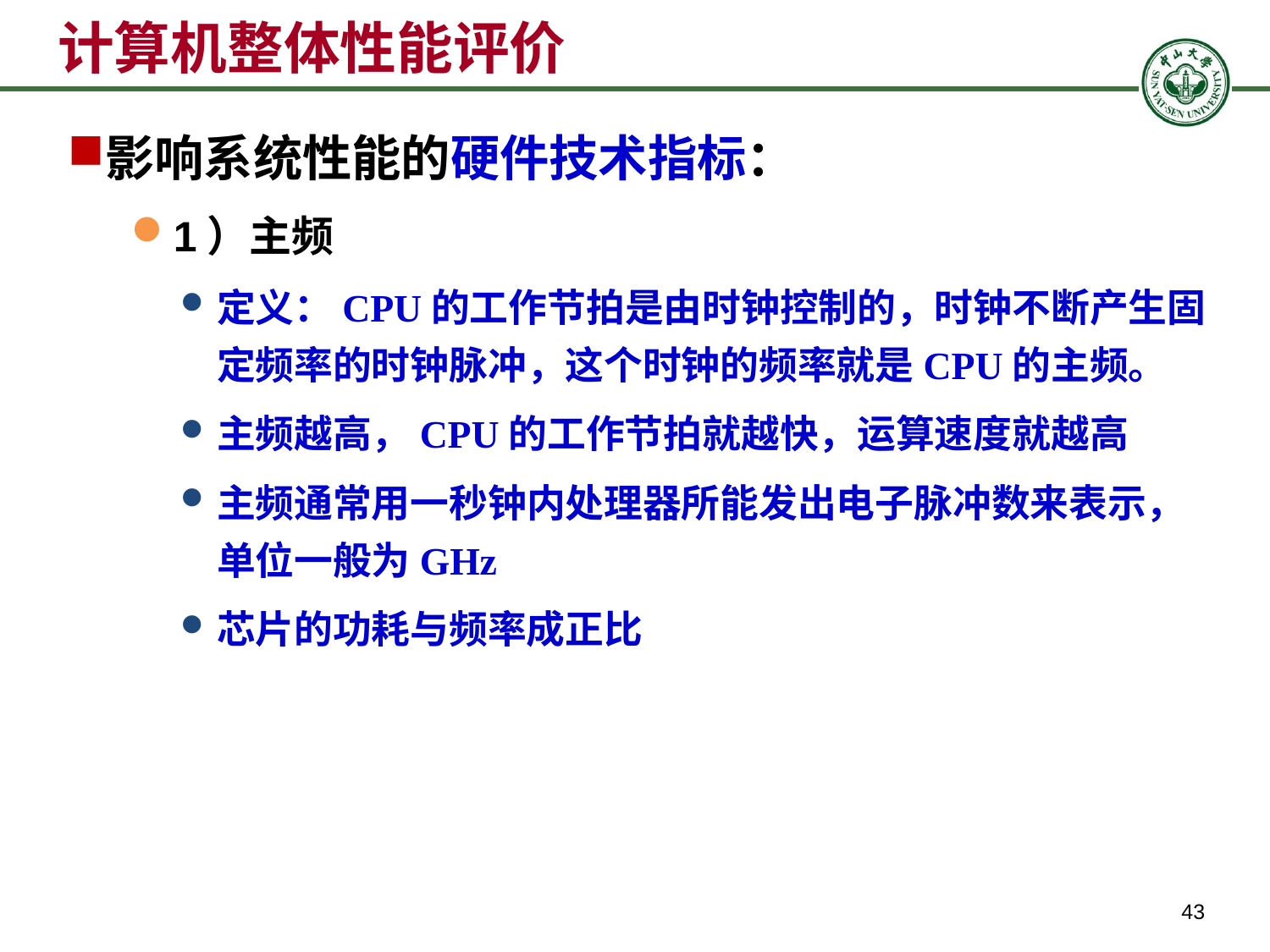

# 计算机整体性能评价
影响系统性能的硬件技术指标：
1）主频
定义：CPU的工作节拍是由时钟控制的，时钟不断产生固定频率的时钟脉冲，这个时钟的频率就是CPU的主频。
主频越高，CPU的工作节拍就越快，运算速度就越高
主频通常用一秒钟内处理器所能发出电子脉冲数来表示，单位一般为GHz
芯片的功耗与频率成正比